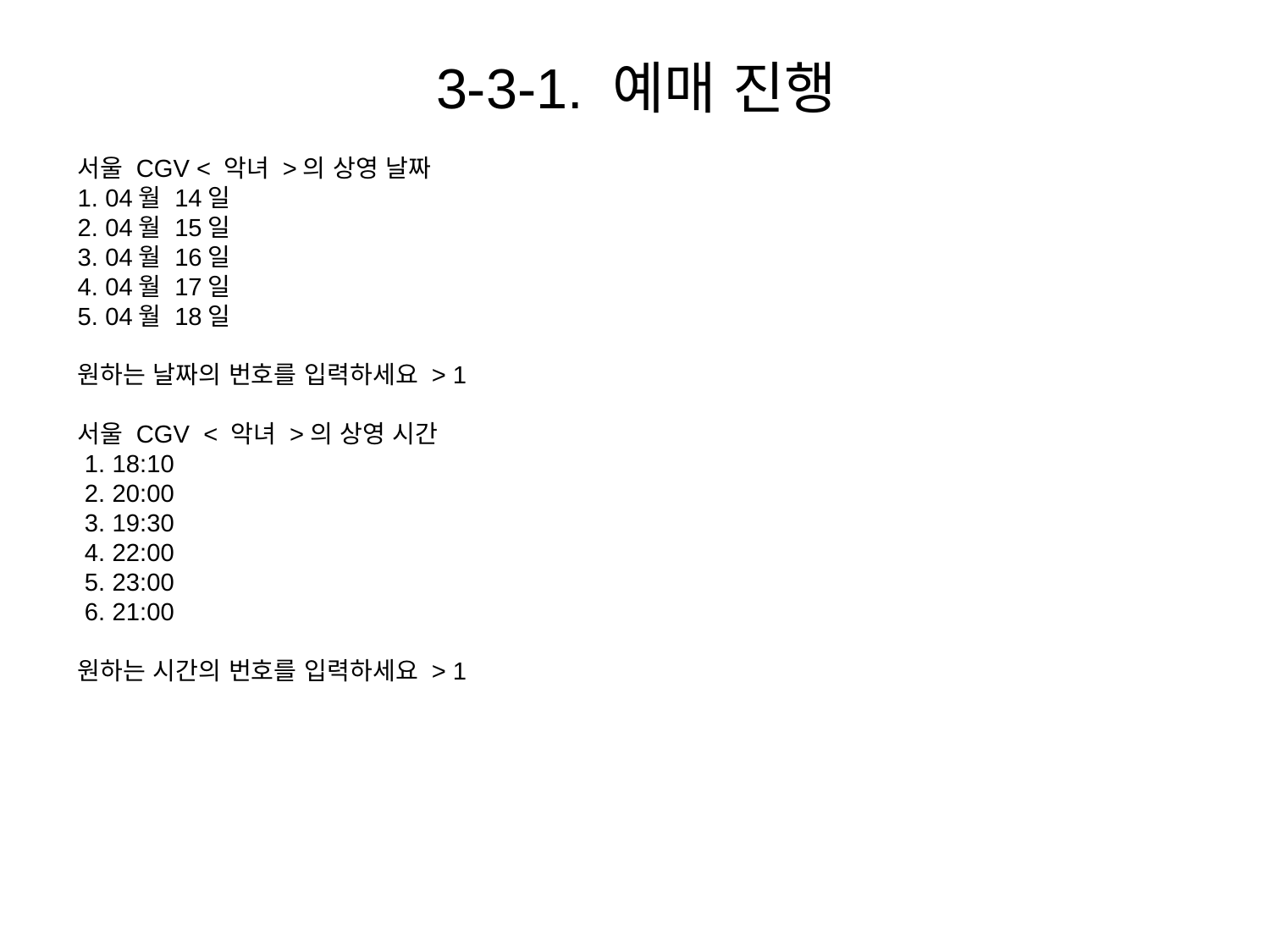

3-3-1. 예매 진행
서울 CGV < 악녀 >의 상영 날짜
1. 04월 14일
2. 04월 15일
3. 04월 16일
4. 04월 17일
5. 04월 18일

원하는 날짜의 번호를 입력하세요 > 1

서울 CGV  < 악녀 >의 상영 시간
 1. 18:10
 2. 20:00
 3. 19:30
 4. 22:00
 5. 23:00
 6. 21:00

원하는 시간의 번호를 입력하세요 > 1